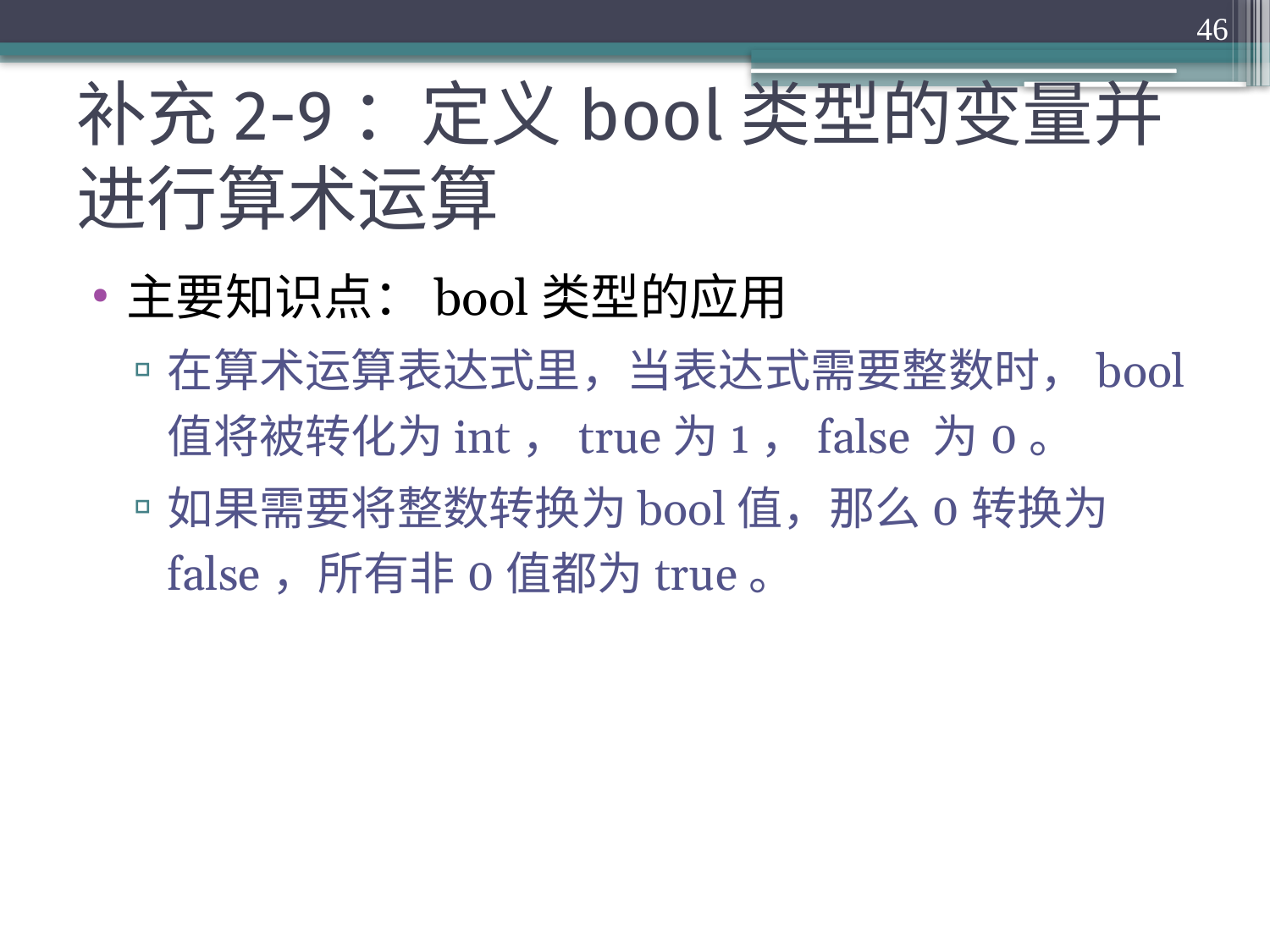

46
# 补充2-9：定义bool类型的变量并进行算术运算
主要知识点：bool类型的应用
在算术运算表达式里，当表达式需要整数时，bool值将被转化为int，true为1，false 为0。
如果需要将整数转换为bool值，那么0转换为false，所有非0值都为true。